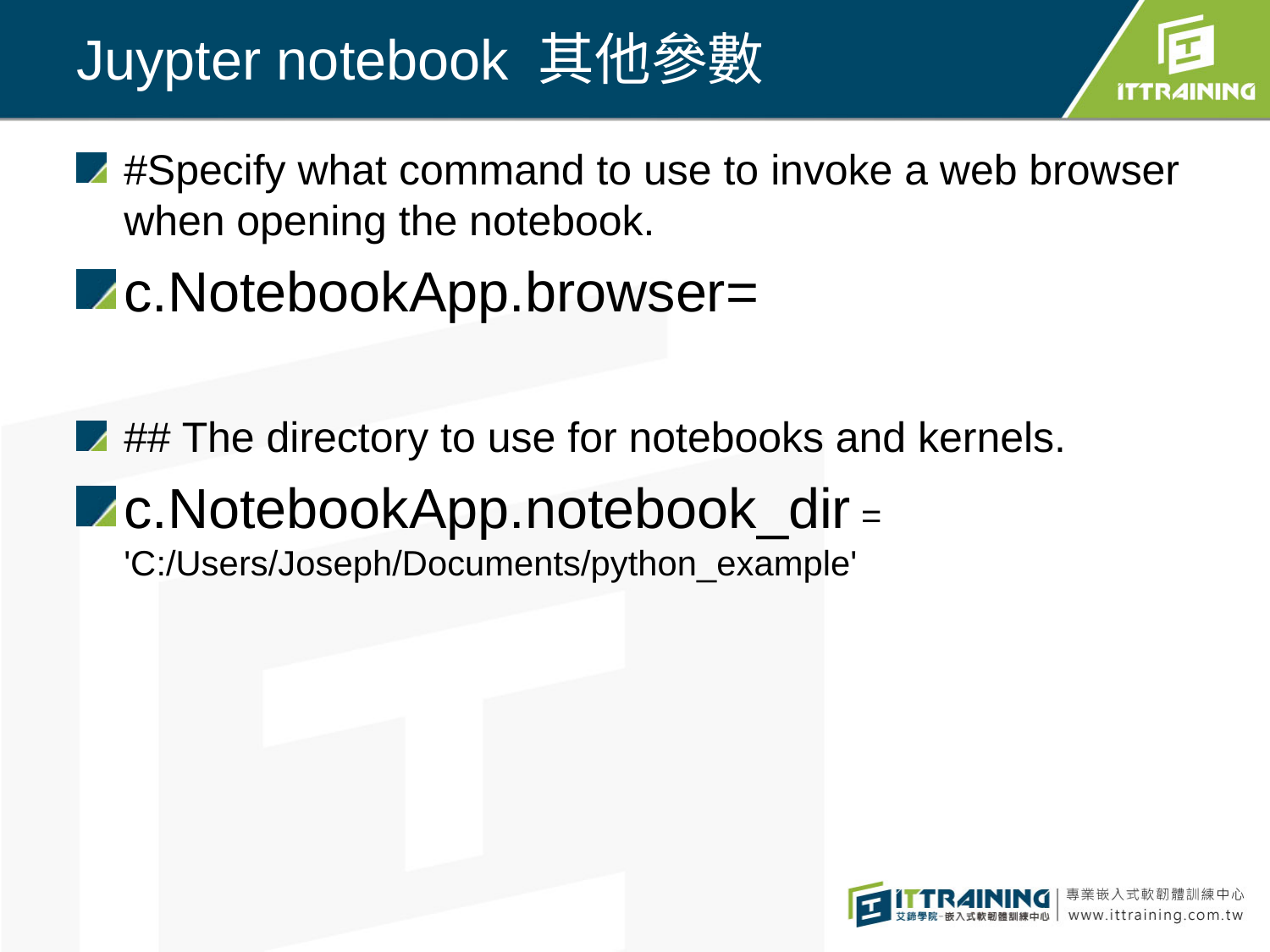

# Juypter notebook 其他參數
#Specify what command to use to invoke a web browser when opening the notebook.
c.NotebookApp.browser=

## The directory to use for notebooks and kernels.
c.NotebookApp.notebook_dir = 'C:/Users/Joseph/Documents/python_example'